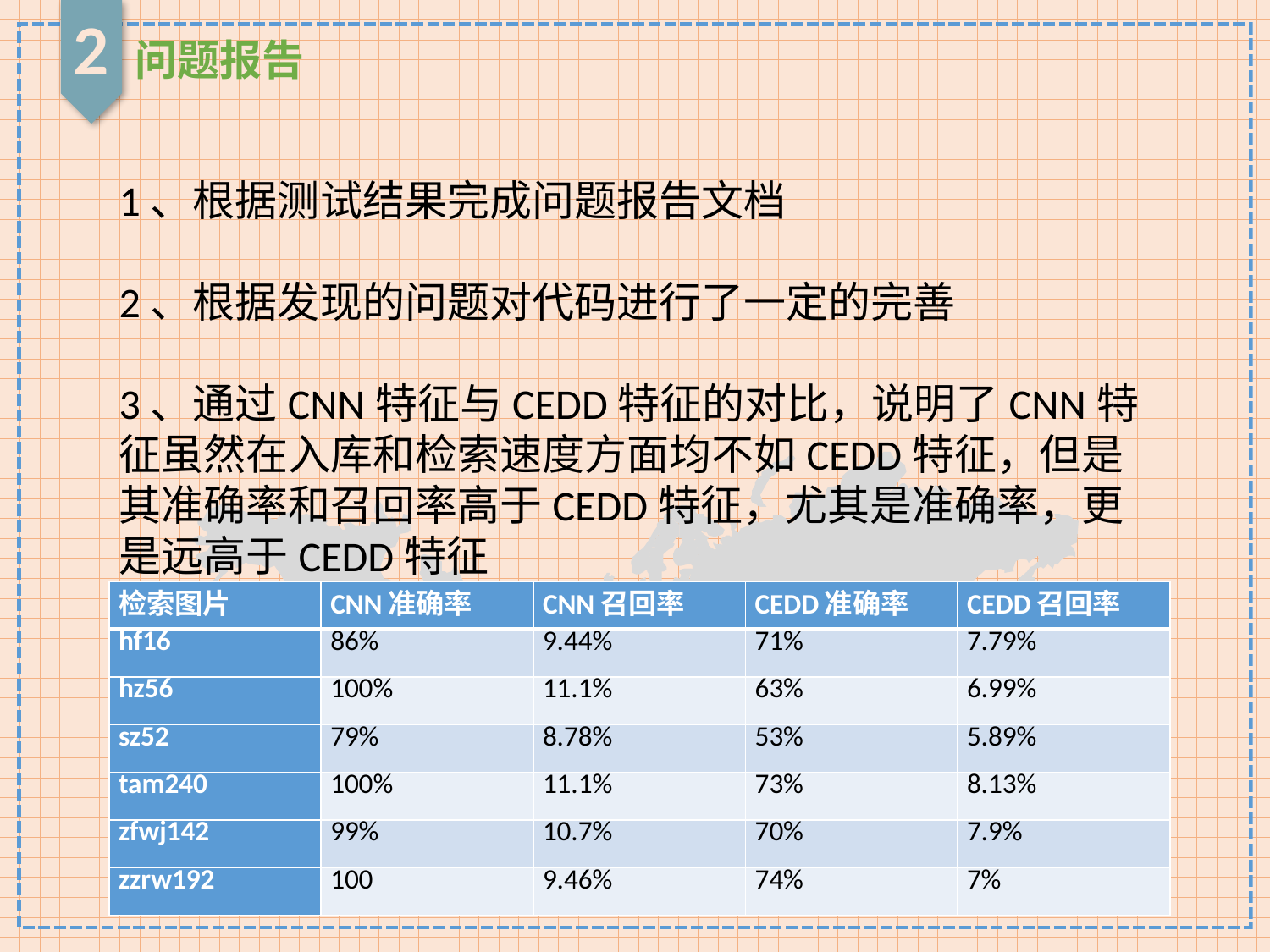

2
问题报告

1、根据测试结果完成问题报告文档

2、根据发现的问题对代码进行了一定的完善

3、通过CNN特征与CEDD特征的对比，说明了CNN特征虽然在入库和检索速度方面均不如CEDD特征，但是其准确率和召回率高于CEDD特征，尤其是准确率，更是远高于CEDD特征

| 检索图片 | CNN准确率 | CNN召回率 | CEDD准确率 | CEDD召回率 |
| --- | --- | --- | --- | --- |
| hf16 | 86% | 9.44% | 71% | 7.79% |
| hz56 | 100% | 11.1% | 63% | 6.99% |
| sz52 | 79% | 8.78% | 53% | 5.89% |
| tam240 | 100% | 11.1% | 73% | 8.13% |
| zfwj142 | 99% | 10.7% | 70% | 7.9% |
| zzrw192 | 100 | 9.46% | 74% | 7% |